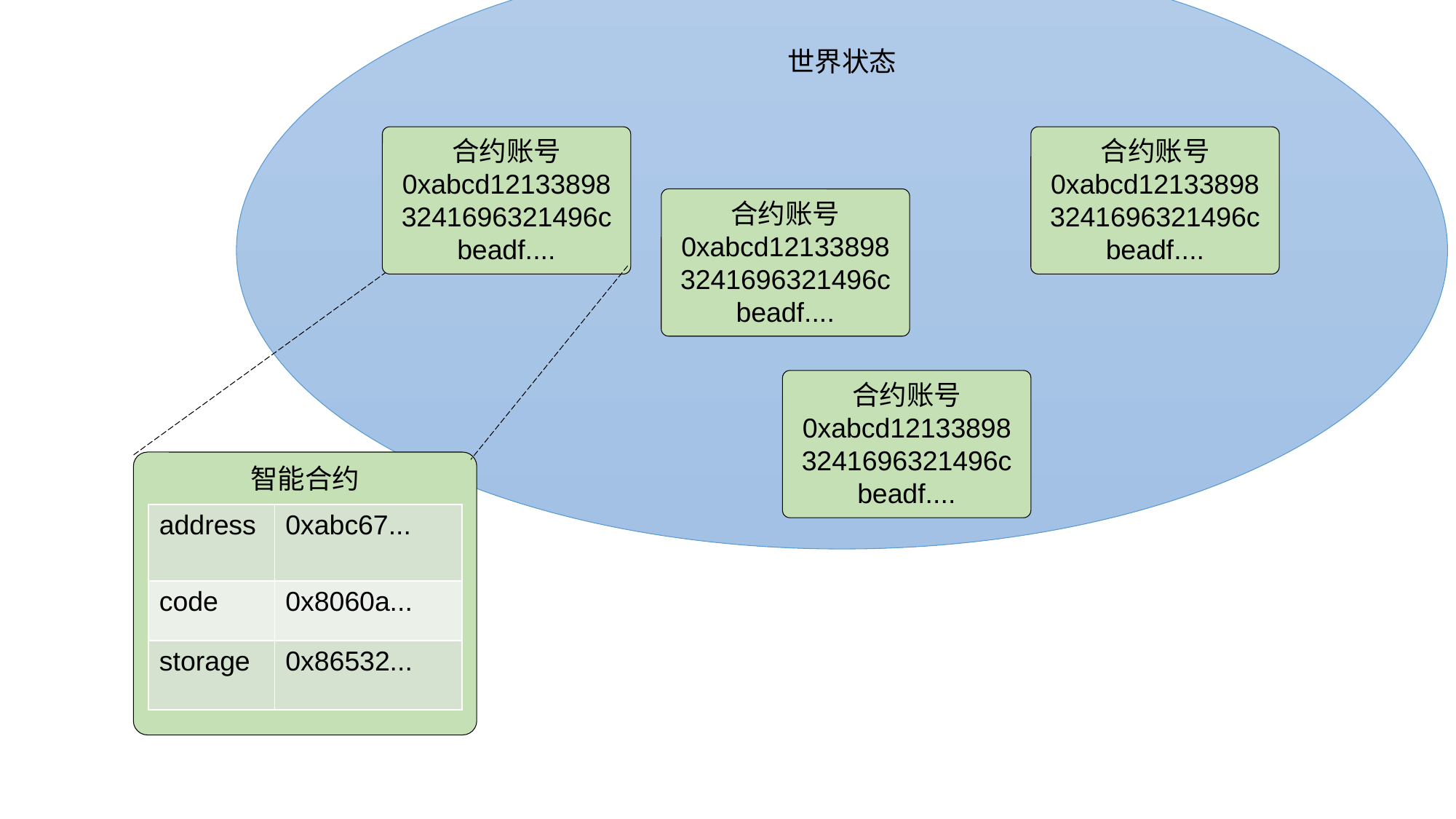

世界状态
合约账号
0xabcd121338983241696321496cbeadf....
合约账号
0xabcd121338983241696321496cbeadf....
合约账号
0xabcd121338983241696321496cbeadf....
合约账号
0xabcd121338983241696321496cbeadf....
智能合约

| address | 0xabc67... |
| --- | --- |
| code | 0x8060a... |
| storage | 0x86532... |